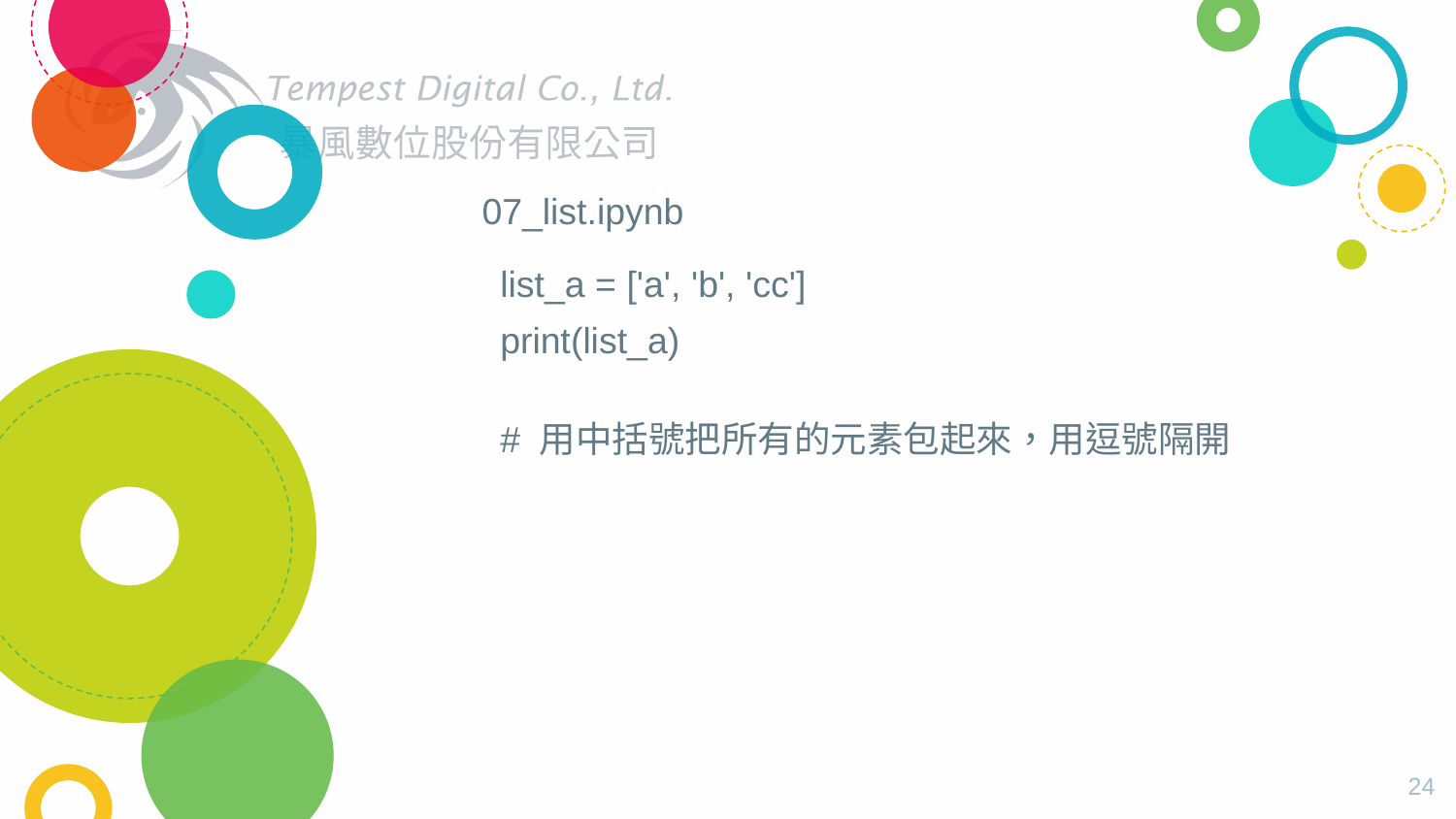

# 07_list.ipynb
list_a = ['a', 'b', 'cc']
print(list_a)
# 用中括號把所有的元素包起來，用逗號隔開
24